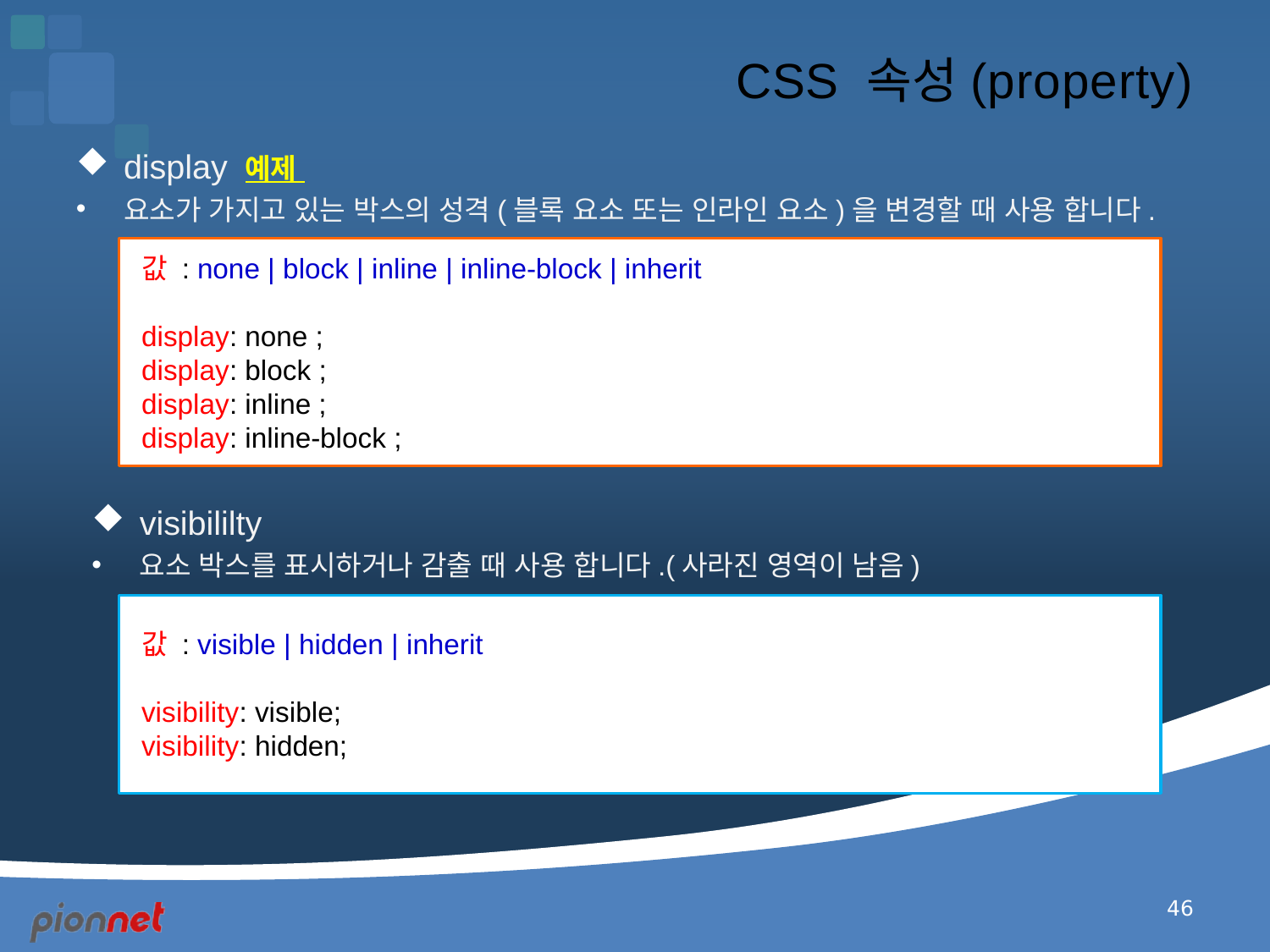

# CSS 속성(property)
display 예제
요소가 가지고 있는 박스의 성격(블록 요소 또는 인라인 요소)을 변경할 때 사용 합니다.
값 : none | block | inline | inline-block | inherit

display: none ;
display: block ;
display: inline ;
display: inline-block ;
visibililty
요소 박스를 표시하거나 감출 때 사용 합니다.(사라진 영역이 남음)
값 : visible | hidden | inherit

visibility: visible;
visibility: hidden;
46